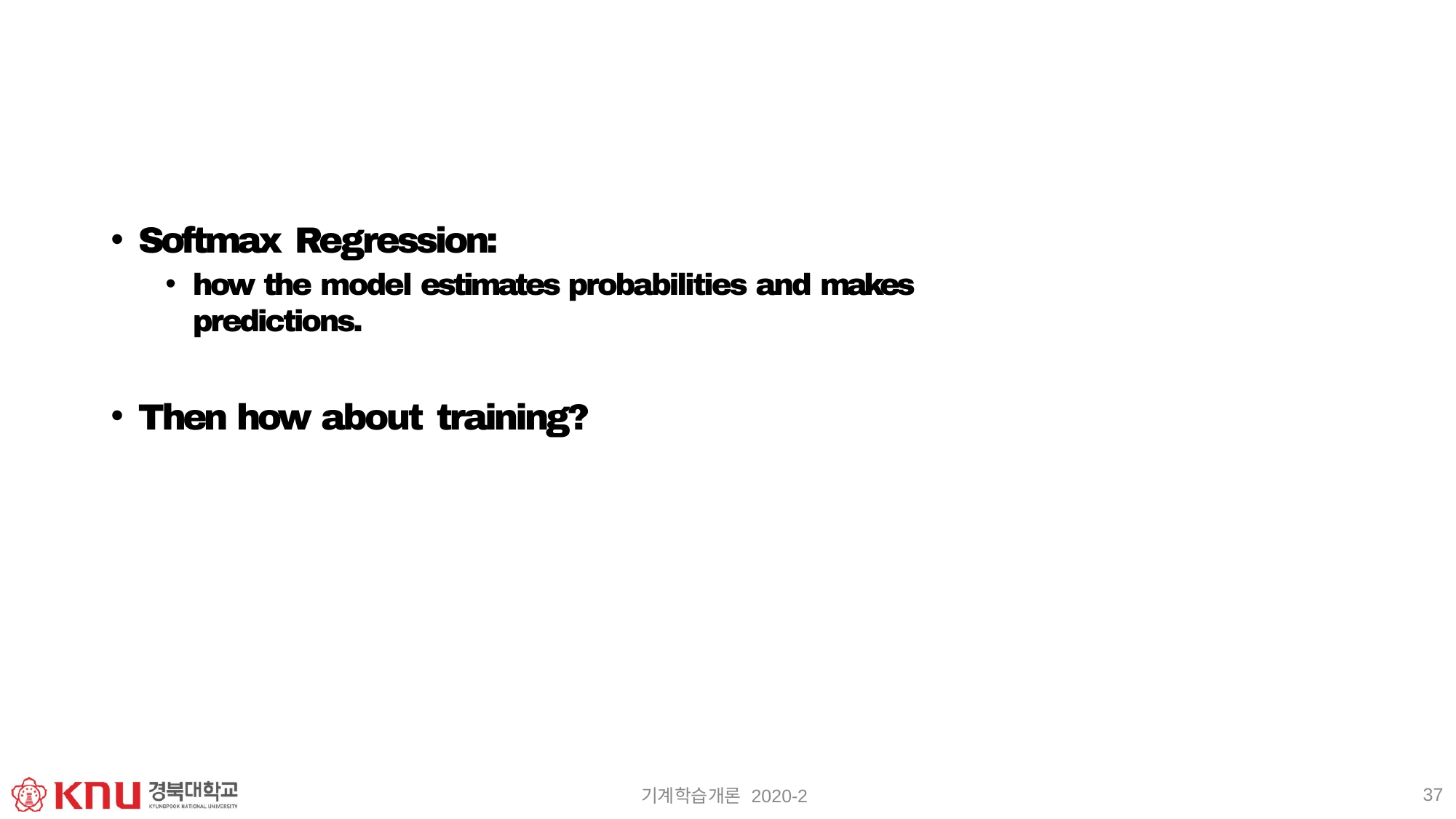

Softmax Regression:
how the model estimates probabilities and makes predictions.

Then how about training?
37
기계학습개론 2020-2